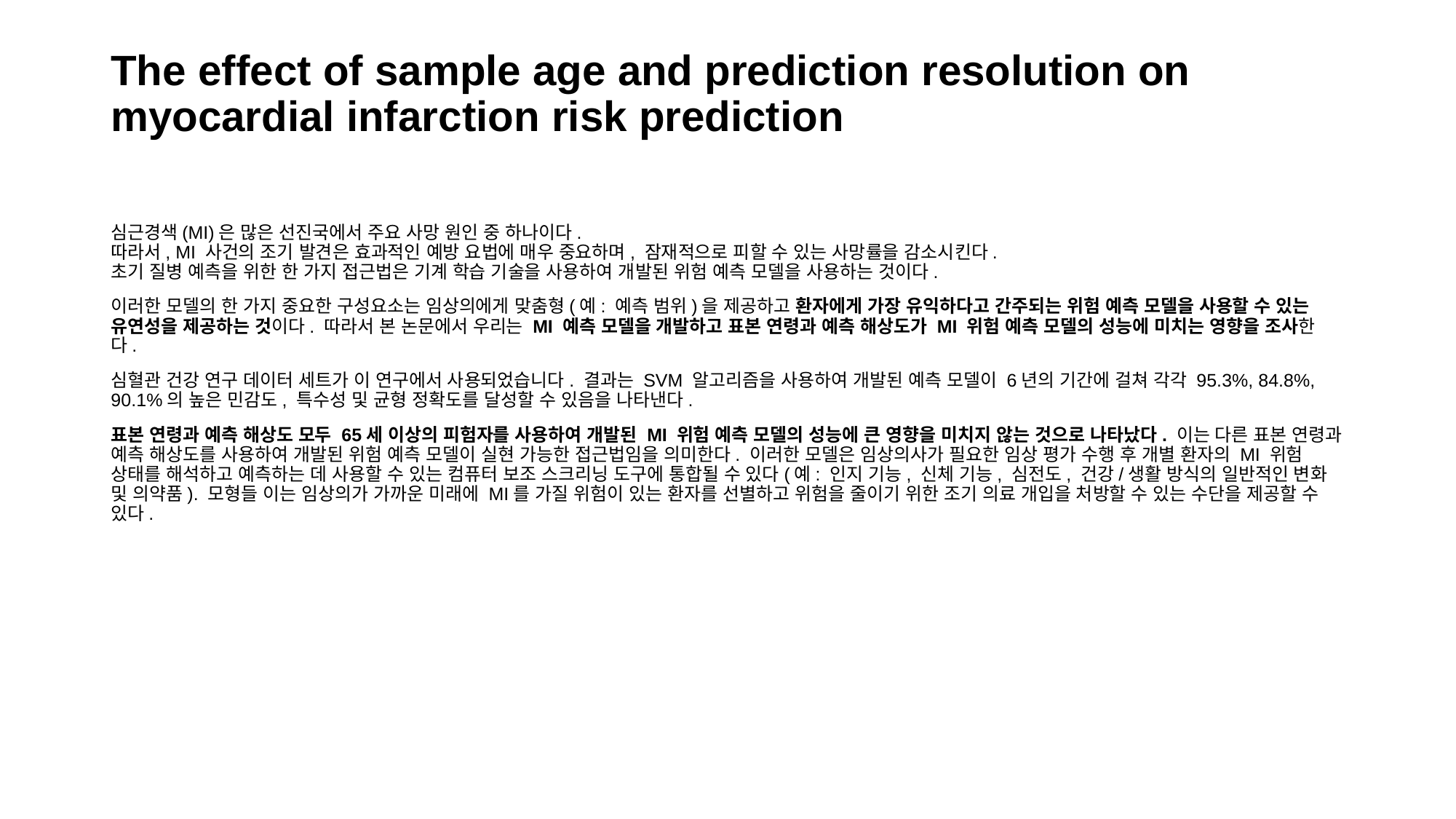

# The effect of sample age and prediction resolution on myocardial infarction risk prediction

심근경색(MI)은 많은 선진국에서 주요 사망 원인 중 하나이다.
따라서, MI 사건의 조기 발견은 효과적인 예방 요법에 매우 중요하며, 잠재적으로 피할 수 있는 사망률을 감소시킨다.
초기 질병 예측을 위한 한 가지 접근법은 기계 학습 기술을 사용하여 개발된 위험 예측 모델을 사용하는 것이다.
이러한 모델의 한 가지 중요한 구성요소는 임상의에게 맞춤형(예: 예측 범위)을 제공하고 환자에게 가장 유익하다고 간주되는 위험 예측 모델을 사용할 수 있는 유연성을 제공하는 것이다. 따라서 본 논문에서 우리는 MI 예측 모델을 개발하고 표본 연령과 예측 해상도가 MI 위험 예측 모델의 성능에 미치는 영향을 조사한다.
심혈관 건강 연구 데이터 세트가 이 연구에서 사용되었습니다. 결과는 SVM 알고리즘을 사용하여 개발된 예측 모델이 6년의 기간에 걸쳐 각각 95.3%, 84.8%, 90.1%의 높은 민감도, 특수성 및 균형 정확도를 달성할 수 있음을 나타낸다.
표본 연령과 예측 해상도 모두 65세 이상의 피험자를 사용하여 개발된 MI 위험 예측 모델의 성능에 큰 영향을 미치지 않는 것으로 나타났다. 이는 다른 표본 연령과 예측 해상도를 사용하여 개발된 위험 예측 모델이 실현 가능한 접근법임을 의미한다. 이러한 모델은 임상의사가 필요한 임상 평가 수행 후 개별 환자의 MI 위험 상태를 해석하고 예측하는 데 사용할 수 있는 컴퓨터 보조 스크리닝 도구에 통합될 수 있다(예: 인지 기능, 신체 기능, 심전도, 건강/생활 방식의 일반적인 변화 및 의약품). 모형들 이는 임상의가 가까운 미래에 MI를 가질 위험이 있는 환자를 선별하고 위험을 줄이기 위한 조기 의료 개입을 처방할 수 있는 수단을 제공할 수 있다.